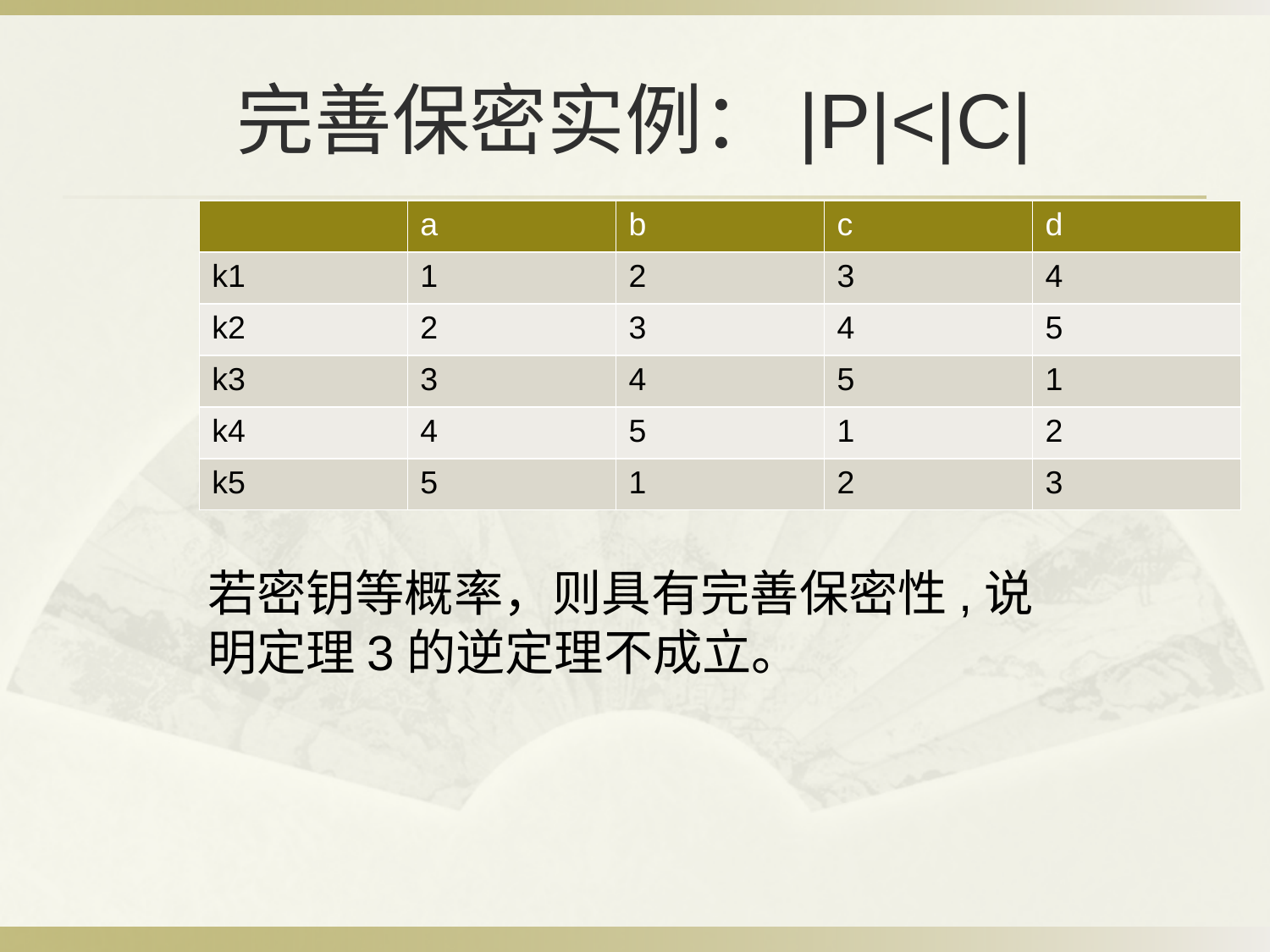

# 完善保密实例：|P|<|C|
|  | a | b | c | d |
| --- | --- | --- | --- | --- |
| k1 | 1 | 2 | 3 | 4 |
| k2 | 2 | 3 | 4 | 5 |
| k3 | 3 | 4 | 5 | 1 |
| k4 | 4 | 5 | 1 | 2 |
| k5 | 5 | 1 | 2 | 3 |
若密钥等概率，则具有完善保密性,说明定理3的逆定理不成立。